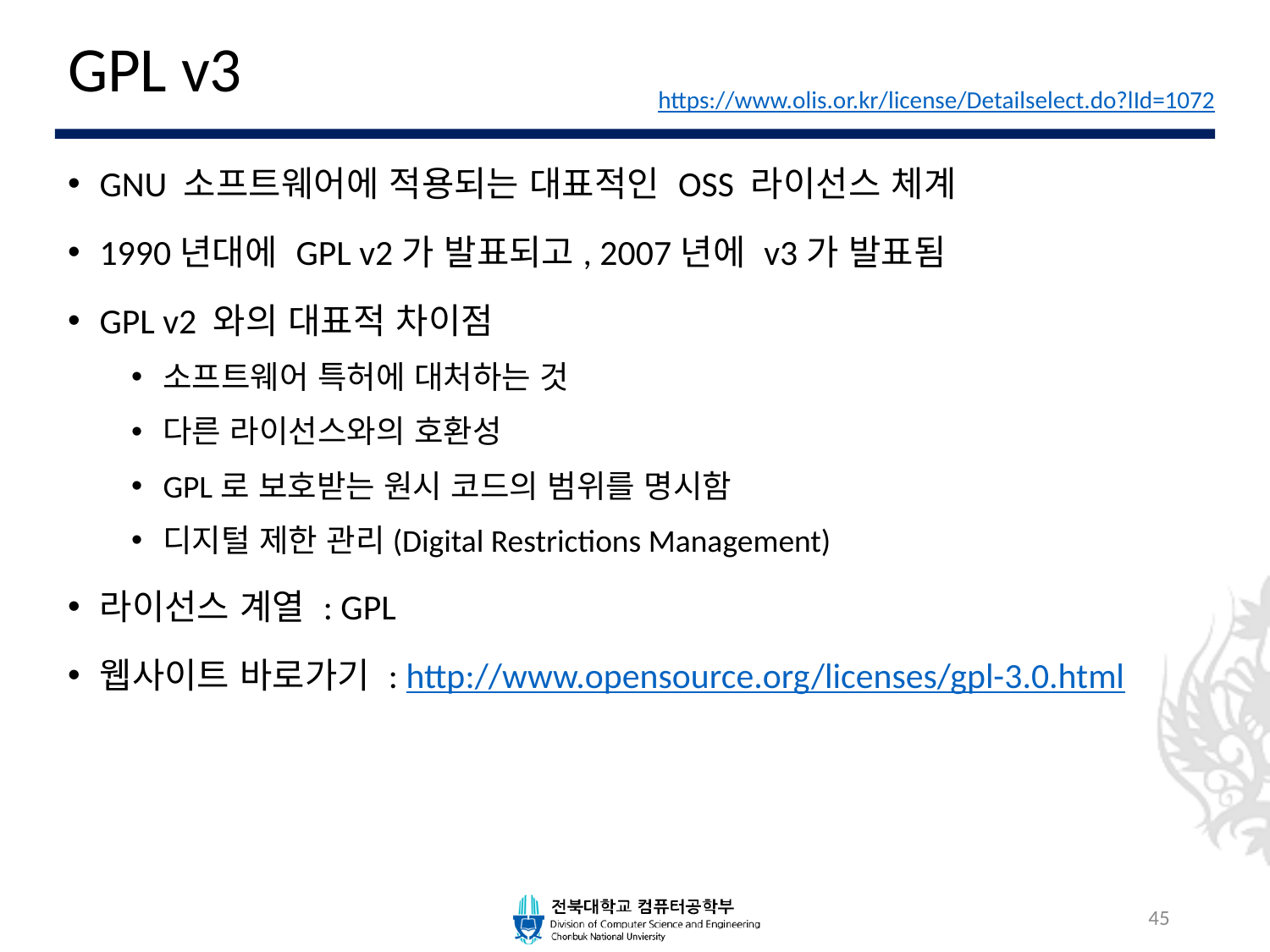

# GPL v3
https://www.olis.or.kr/license/Detailselect.do?lId=1072
GNU 소프트웨어에 적용되는 대표적인 OSS 라이선스 체계
1990년대에 GPL v2가 발표되고, 2007년에 v3가 발표됨
GPL v2 와의 대표적 차이점
소프트웨어 특허에 대처하는 것
다른 라이선스와의 호환성
GPL로 보호받는 원시 코드의 범위를 명시함
디지털 제한 관리(Digital Restrictions Management)
라이선스 계열 : GPL
웹사이트 바로가기 : http://www.opensource.org/licenses/gpl-3.0.html

45